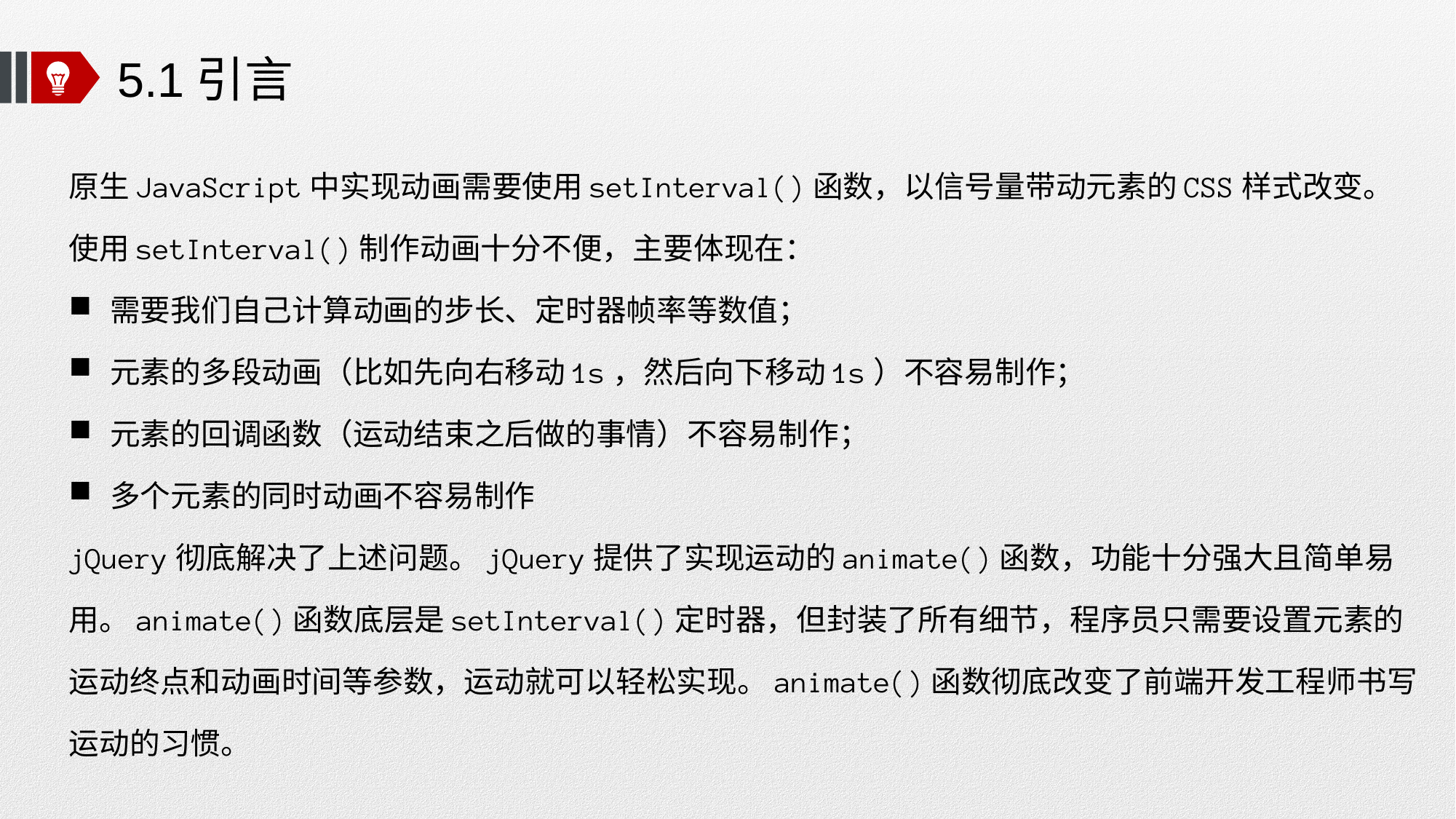

# 5.1引言

原生JavaScript中实现动画需要使用setInterval()函数，以信号量带动元素的CSS样式改变。使用setInterval()制作动画十分不便，主要体现在：
需要我们自己计算动画的步长、定时器帧率等数值；
元素的多段动画（比如先向右移动1s，然后向下移动1s）不容易制作；
元素的回调函数（运动结束之后做的事情）不容易制作；
多个元素的同时动画不容易制作
jQuery彻底解决了上述问题。jQuery提供了实现运动的animate()函数，功能十分强大且简单易用。animate()函数底层是setInterval()定时器，但封装了所有细节，程序员只需要设置元素的运动终点和动画时间等参数，运动就可以轻松实现。animate()函数彻底改变了前端开发工程师书写运动的习惯。